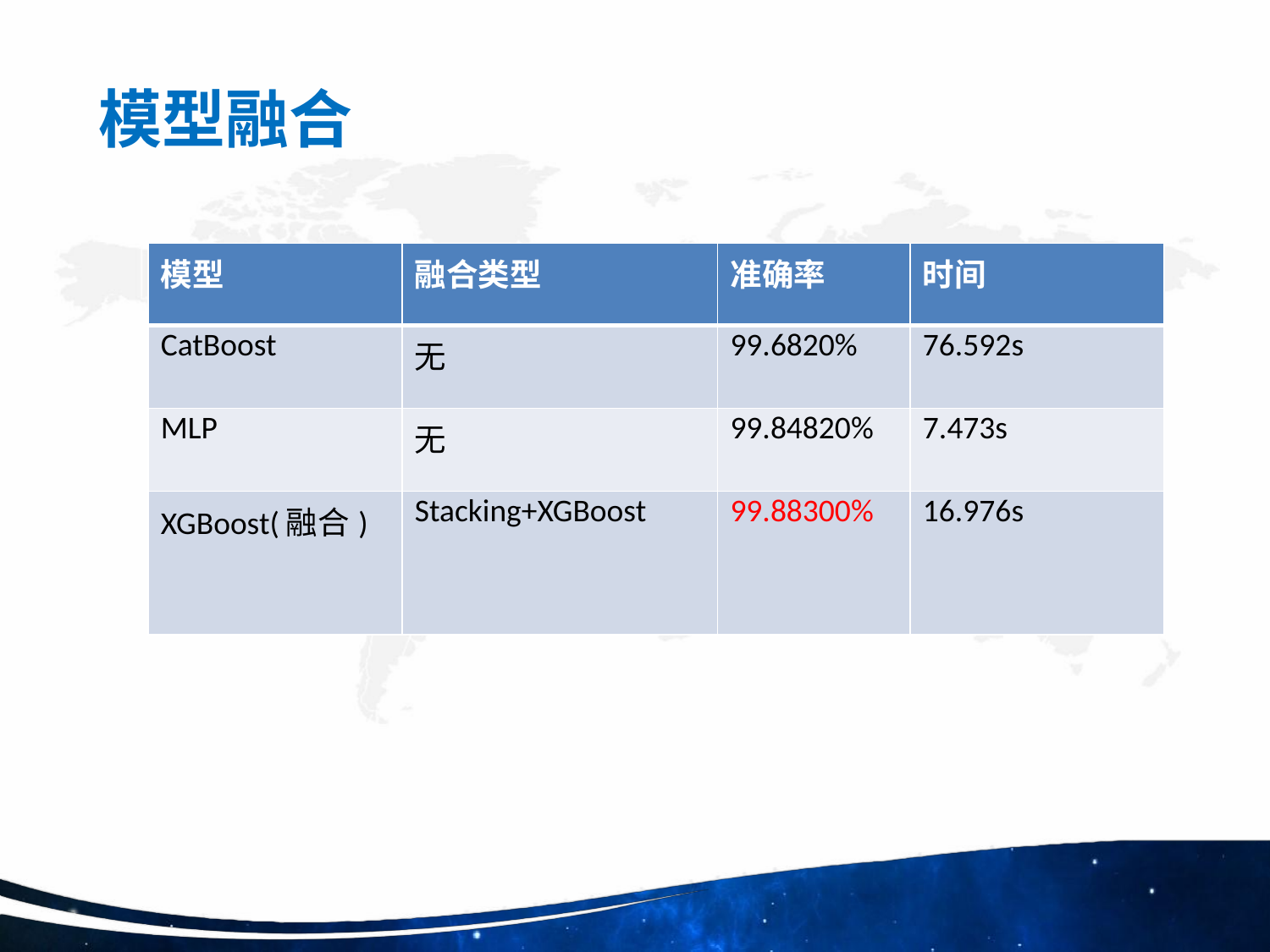

# 模型融合
| 模型 | 融合类型 | 准确率 | 时间 |
| --- | --- | --- | --- |
| CatBoost | 无 | 99.6820% | 76.592s |
| MLP | 无 | 99.84820% | 7.473s |
| XGBoost(融合) | Stacking+XGBoost | 99.88300% | 16.976s |